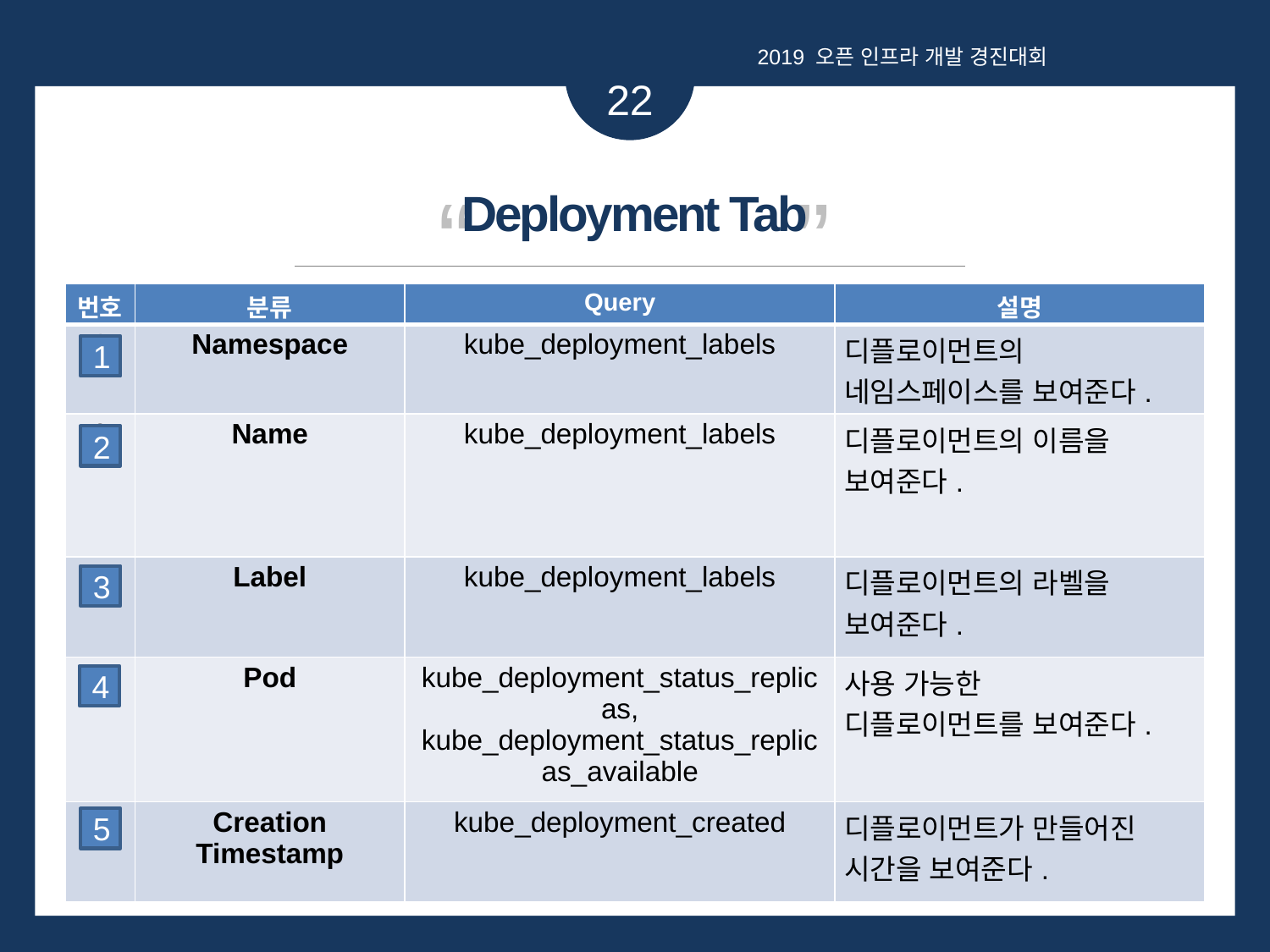

2019 오픈 인프라 개발 경진대회
22

“           ”
Deployment Tab
| 번호 | 분류 | Query | 설명 |
| --- | --- | --- | --- |
| 1 | Namespace | kube\_deployment\_labels | 디플로이먼트의 네임스페이스를 보여준다. |
| 2 | Name | kube\_deployment\_labels | 디플로이먼트의 이름을 보여준다. |
| 3 | Label | kube\_deployment\_labels | 디플로이먼트의 라벨을 보여준다. |
|  | Pod | kube\_deployment\_status\_replicas, kube\_deployment\_status\_replicas\_available | 사용 가능한 디플로이먼트를 보여준다. |
|  | Creation Timestamp | kube\_deployment\_created | 디플로이먼트가 만들어진 시간을 보여준다. |
1
2
3
4
5